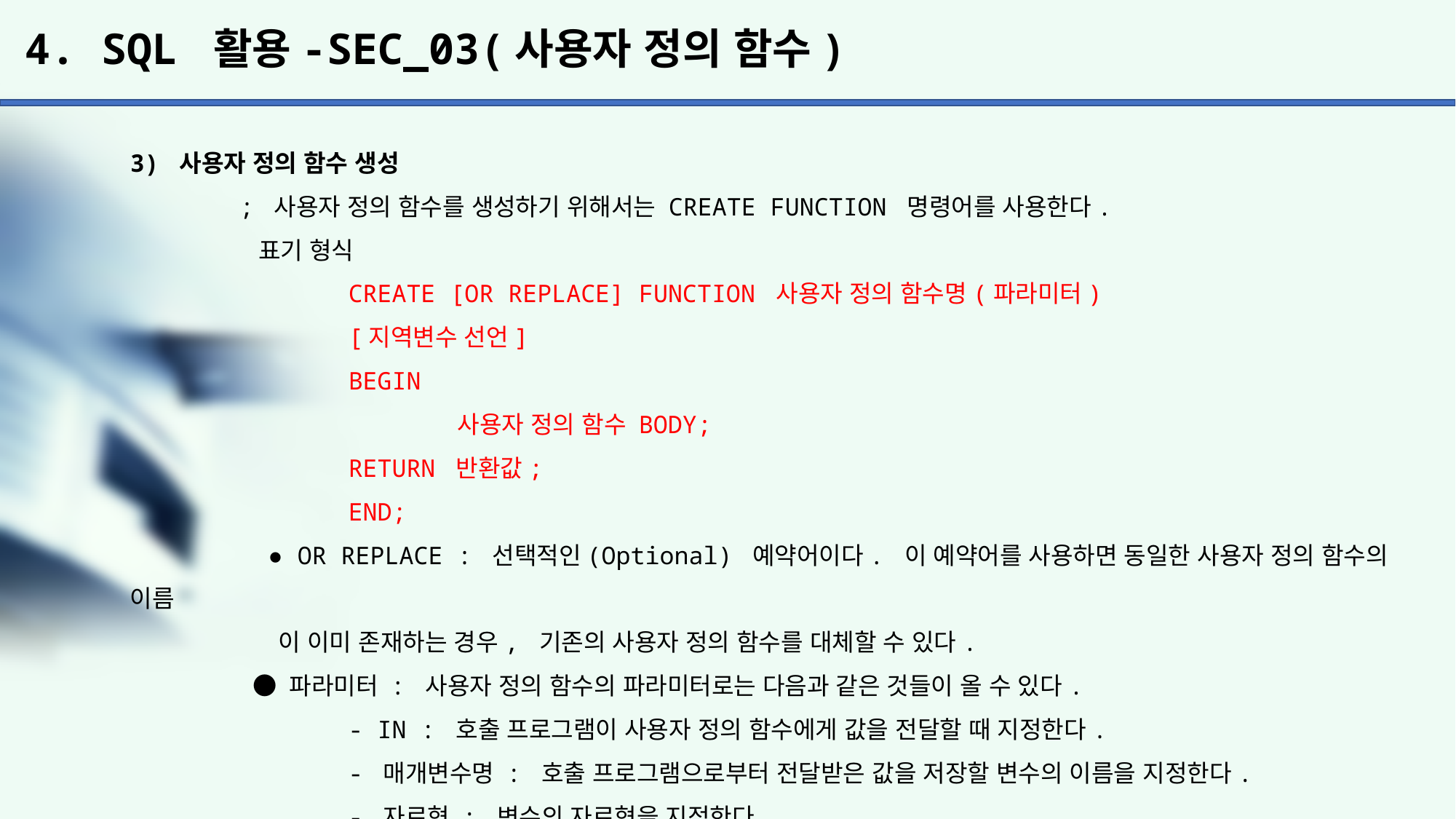

# 4. SQL 활용-SEC_03(사용자 정의 함수)
3) 사용자 정의 함수 생성
	; 사용자 정의 함수를 생성하기 위해서는 CREATE FUNCTION 명령어를 사용한다.
	  표기 형식
		CREATE [OR REPLACE] FUNCTION 사용자 정의 함수명(파라미터)
		[지역변수 선언]
		BEGIN
			사용자 정의 함수 BODY;
		RETURN 반환값;
		END;
	  ● OR REPLACE : 선택적인(Optional) 예약어이다. 이 예약어를 사용하면 동일한 사용자 정의 함수의 이름
	     이 이미 존재하는 경우, 기존의 사용자 정의 함수를 대체할 수 있다.
	  ● 파라미터 : 사용자 정의 함수의 파라미터로는 다음과 같은 것들이 올 수 있다.
		- IN : 호출 프로그램이 사용자 정의 함수에게 값을 전달할 때 지정한다.
		- 매개변수명 : 호출 프로그램으로부터 전달받은 값을 저장할 변수의 이름을 지정한다.
		- 자료형 : 변수의 자료형을 지정한다.